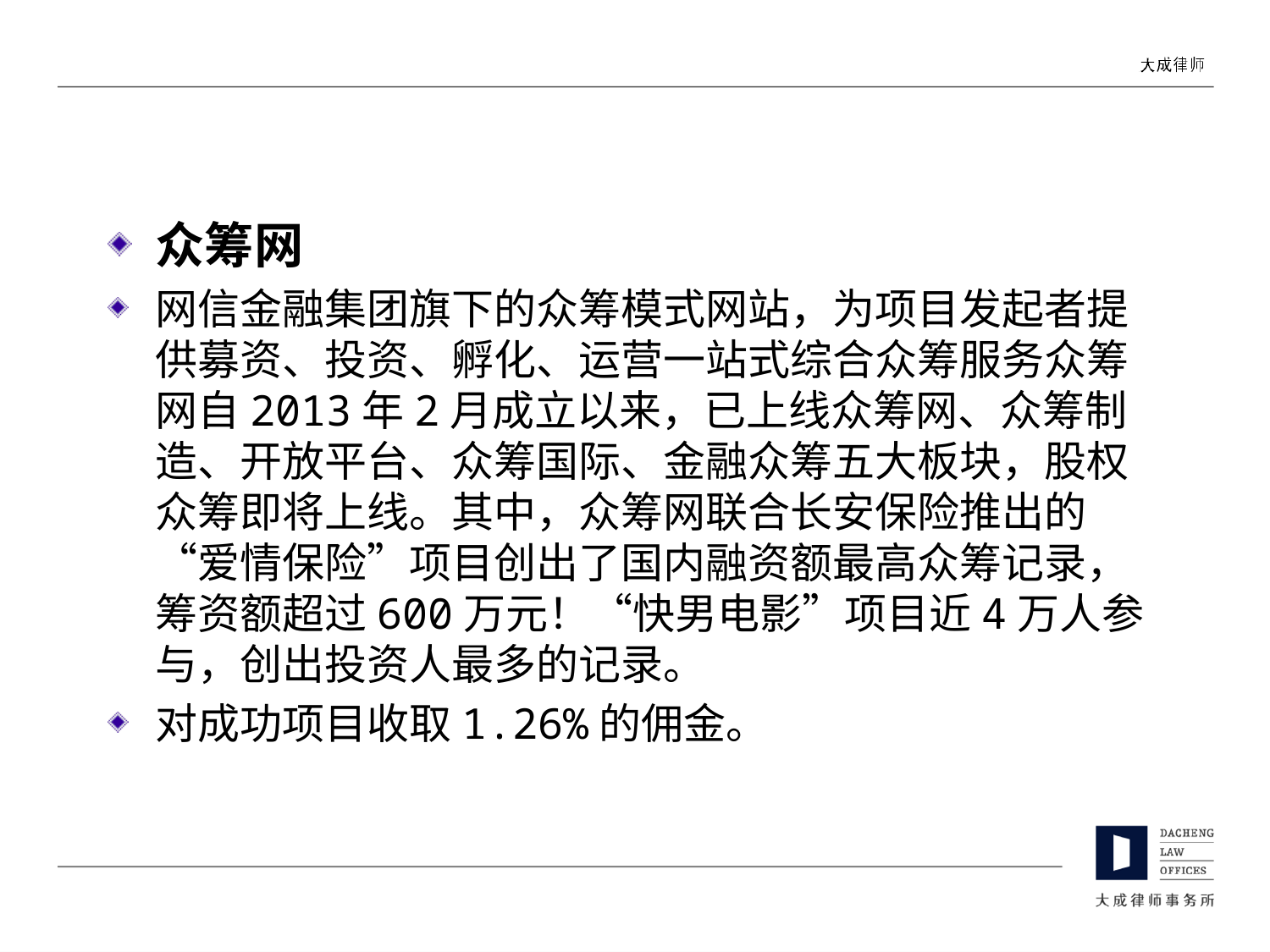

众筹网
网信金融集团旗下的众筹模式网站，为项目发起者提供募资、投资、孵化、运营一站式综合众筹服务众筹网自2013年2月成立以来，已上线众筹网、众筹制造、开放平台、众筹国际、金融众筹五大板块，股权众筹即将上线。其中，众筹网联合长安保险推出的“爱情保险”项目创出了国内融资额最高众筹记录，筹资额超过600万元！“快男电影”项目近4万人参与，创出投资人最多的记录。
对成功项目收取1.26%的佣金。